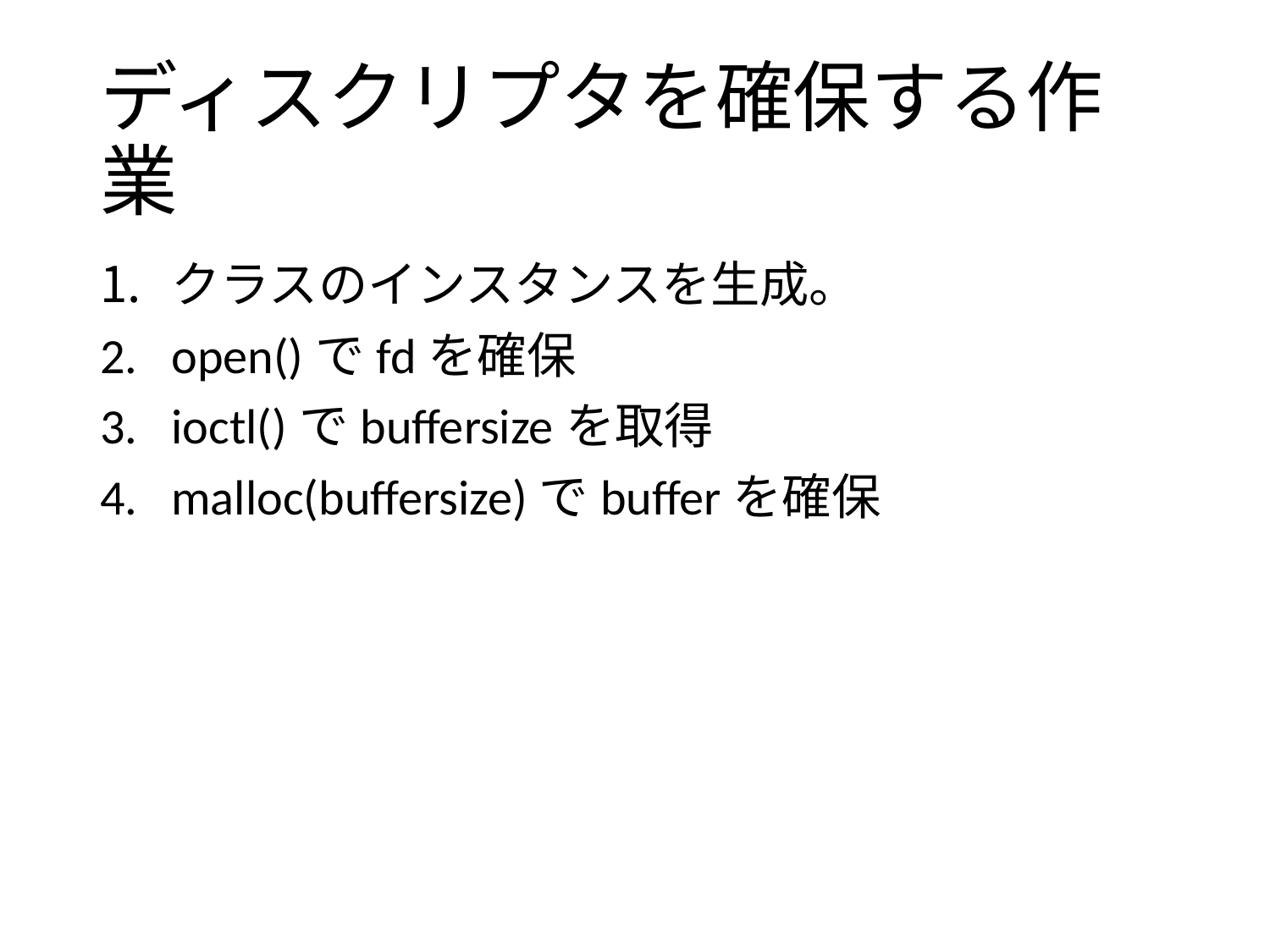

# ディスクリプタを確保する作業
クラスのインスタンスを生成。
open()でfdを確保
ioctl()でbuffersizeを取得
malloc(buffersize)でbufferを確保